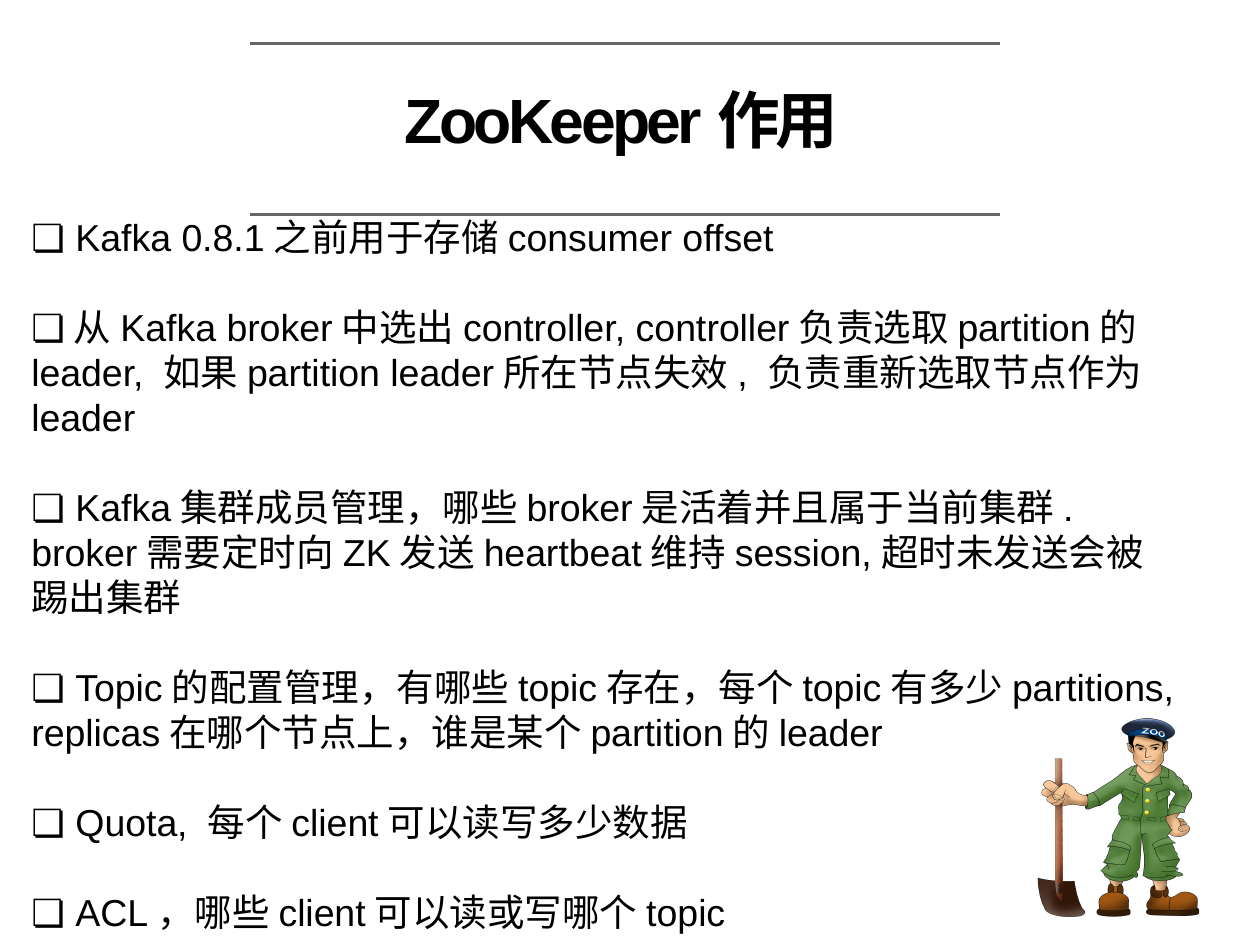

# ZooKeeper作用
❏ Kafka 0.8.1之前用于存储consumer offset

❏从Kafka broker中选出controller, controller负责选取partition的leader, 如果partition leader所在节点失效, 负责重新选取节点作为leader

❏ Kafka集群成员管理，哪些broker是活着并且属于当前集群. broker需要定时向ZK发送heartbeat维持session,超时未发送会被踢出集群

❏ Topic的配置管理，有哪些topic存在，每个topic有多少partitions, replicas在哪个节点上，谁是某个partition的leader

❏ Quota, 每个client可以读写多少数据

❏ ACL，哪些client可以读或写哪个topic